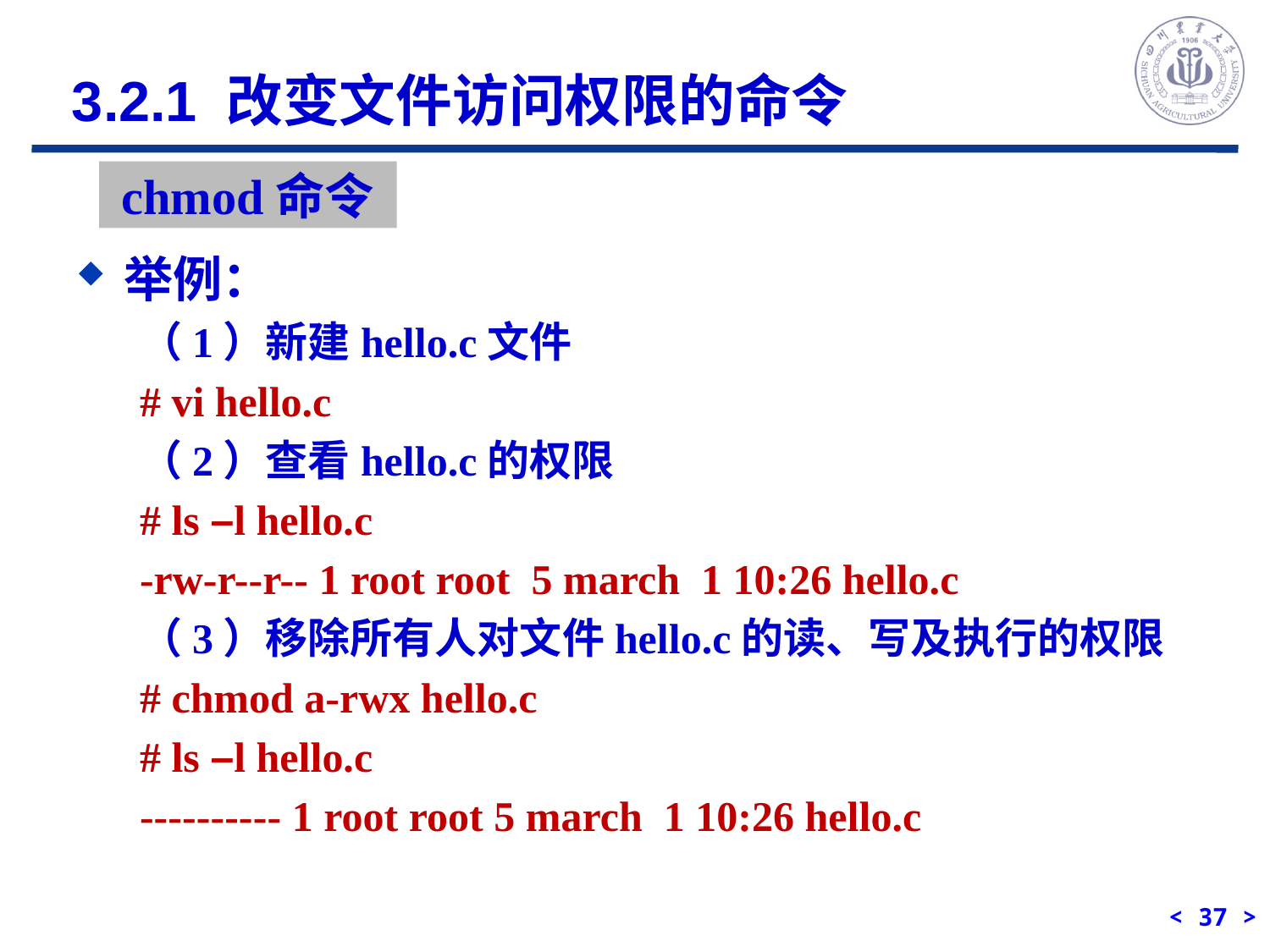

3.2.1 改变文件访问权限的命令
chmod命令
举例：
（1）新建hello.c文件
# vi hello.c
（2）查看hello.c的权限
# ls –l hello.c
-rw-r--r-- 1 root root  5 march  1 10:26 hello.c
（3）移除所有人对文件hello.c的读、写及执行的权限
# chmod a-rwx hello.c
# ls –l hello.c
---------- 1 root root 5 march  1 10:26 hello.c